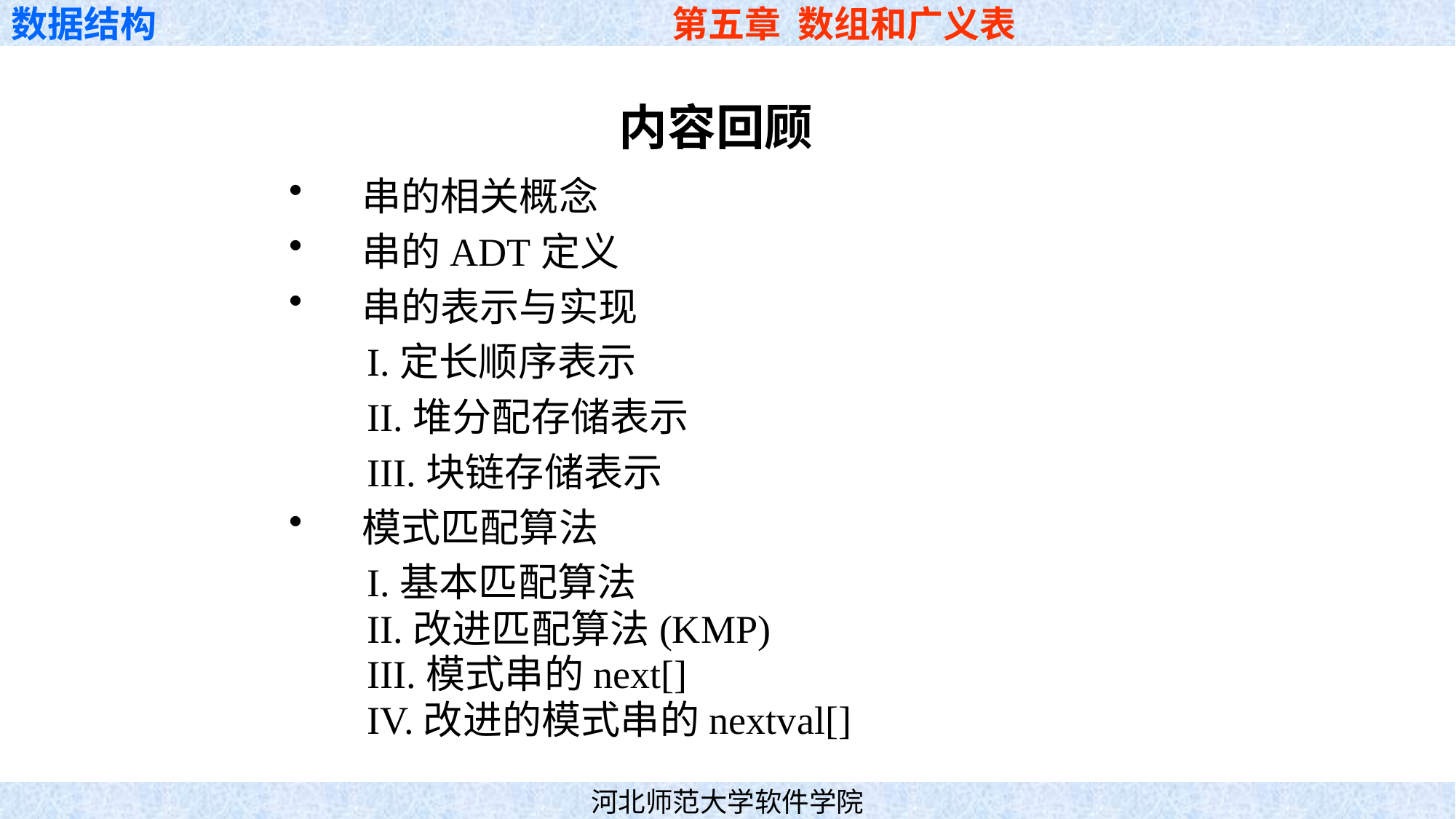

内容回顾

串的相关概念
串的ADT定义
串的表示与实现
        I.定长顺序表示
        II.堆分配存储表示
        III.块链存储表示
模式匹配算法
        I.基本匹配算法
        II.改进匹配算法(KMP)
        III.模式串的next[]
        IV.改进的模式串的nextval[]